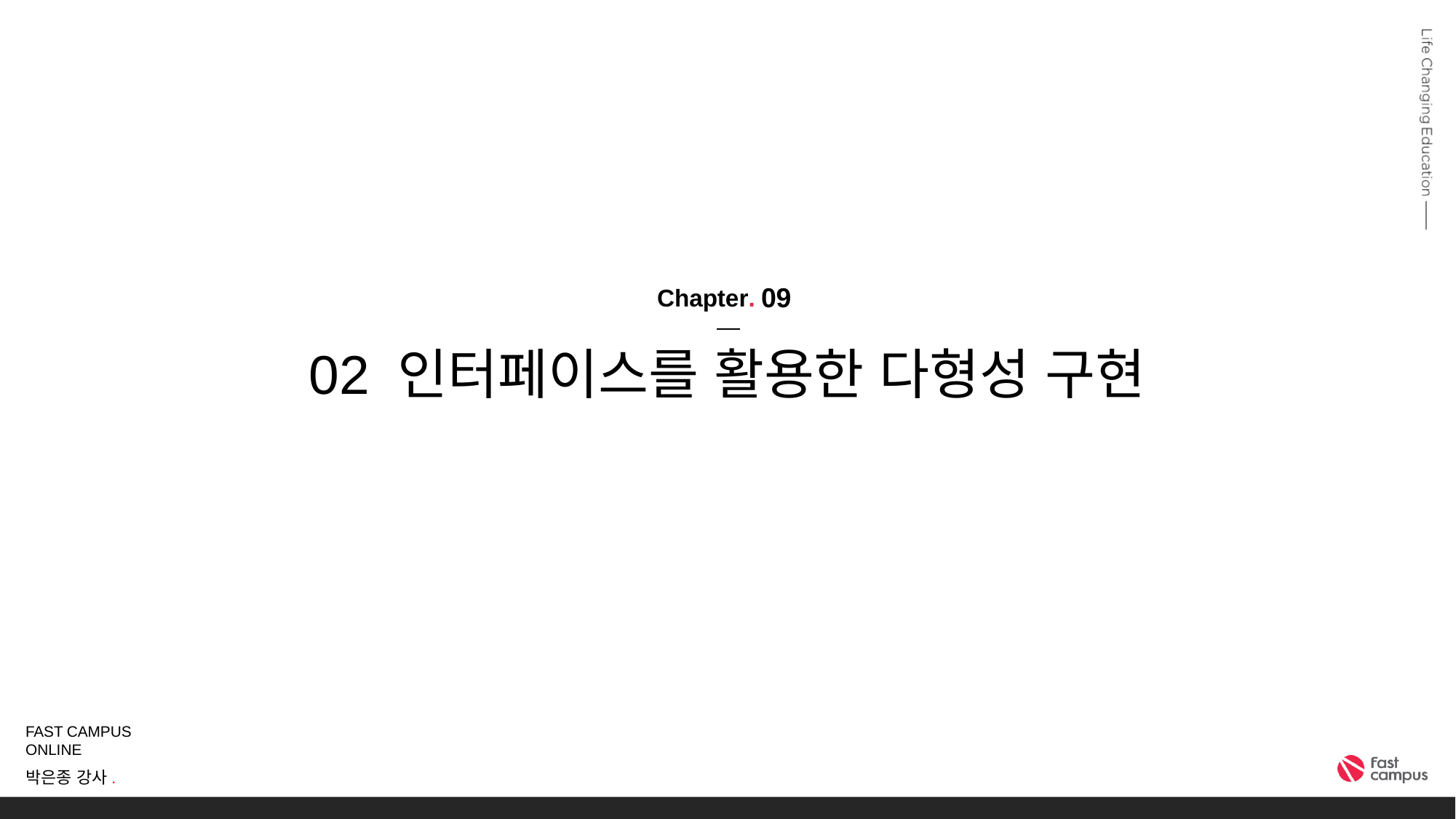

09
# 02 인터페이스를 활용한 다형성 구현